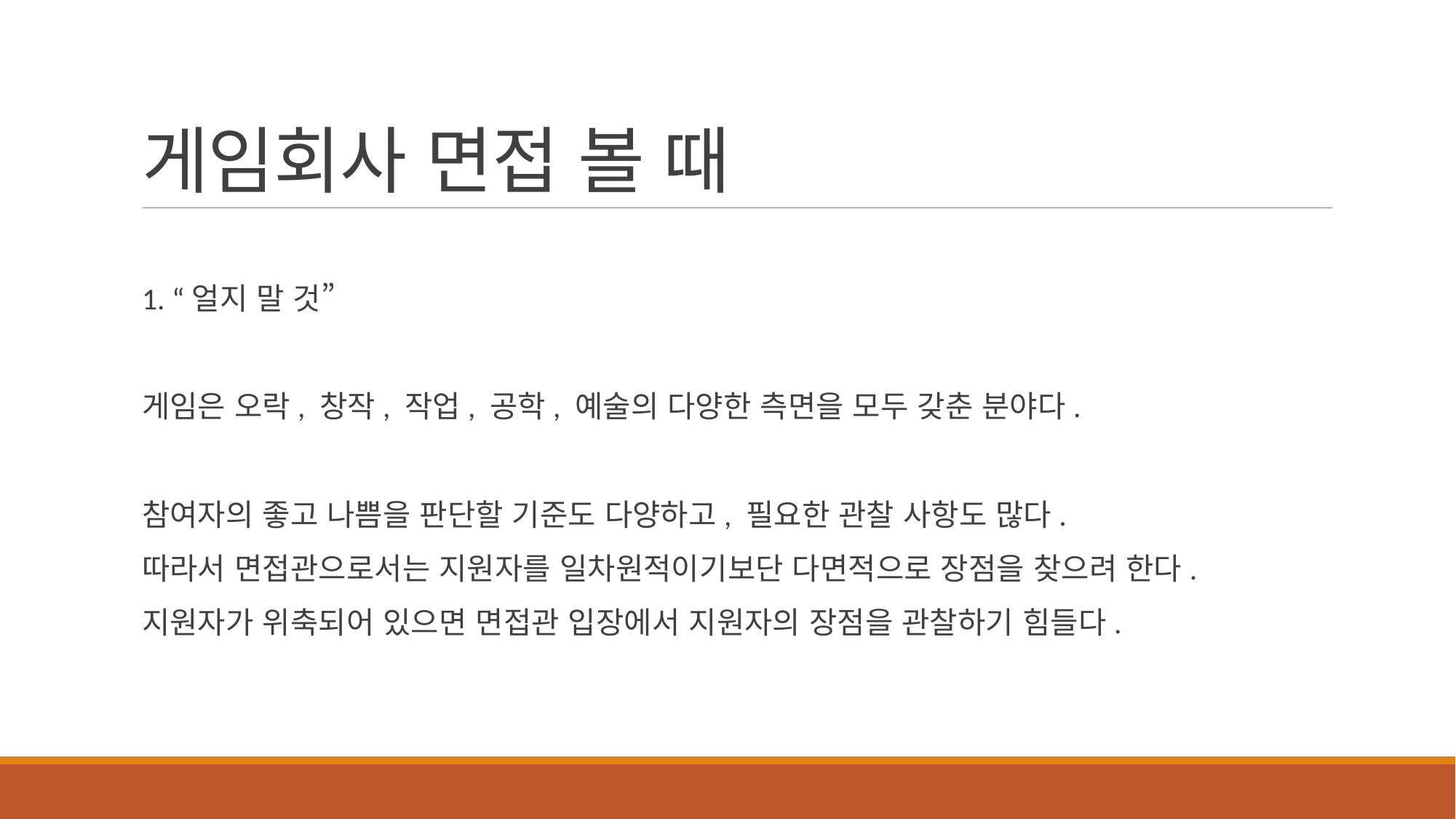

# 게임회사 면접 볼 때

1. “얼지 말 것”

게임은 오락, 창작, 작업, 공학, 예술의 다양한 측면을 모두 갖춘 분야다.

참여자의 좋고 나쁨을 판단할 기준도 다양하고, 필요한 관찰 사항도 많다.
따라서 면접관으로서는 지원자를 일차원적이기보단 다면적으로 장점을 찾으려 한다.
지원자가 위축되어 있으면 면접관 입장에서 지원자의 장점을 관찰하기 힘들다.